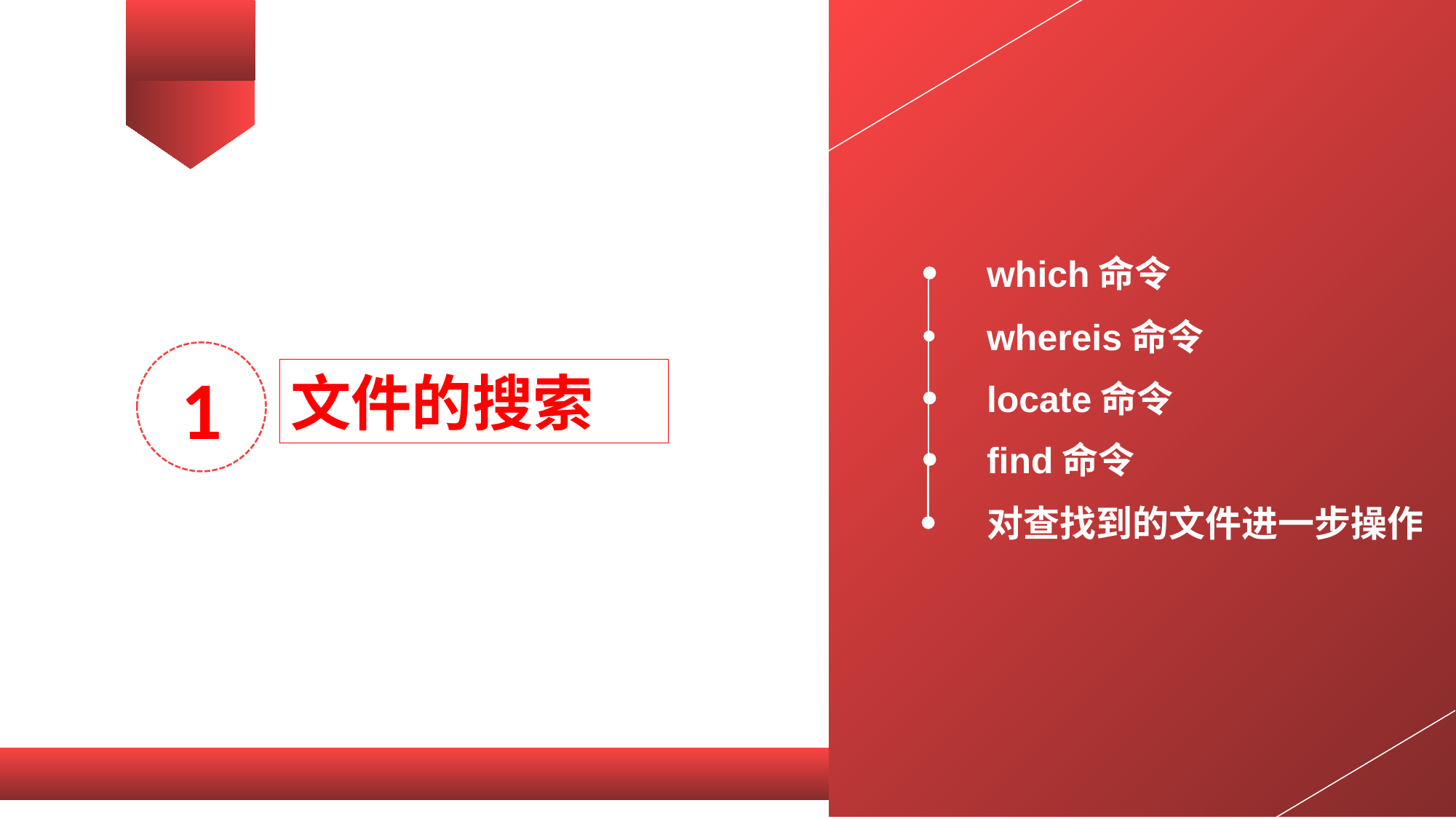

which命令

whereis命令

1
文件的搜索
locate命令

find命令

对查找到的文件进一步操作